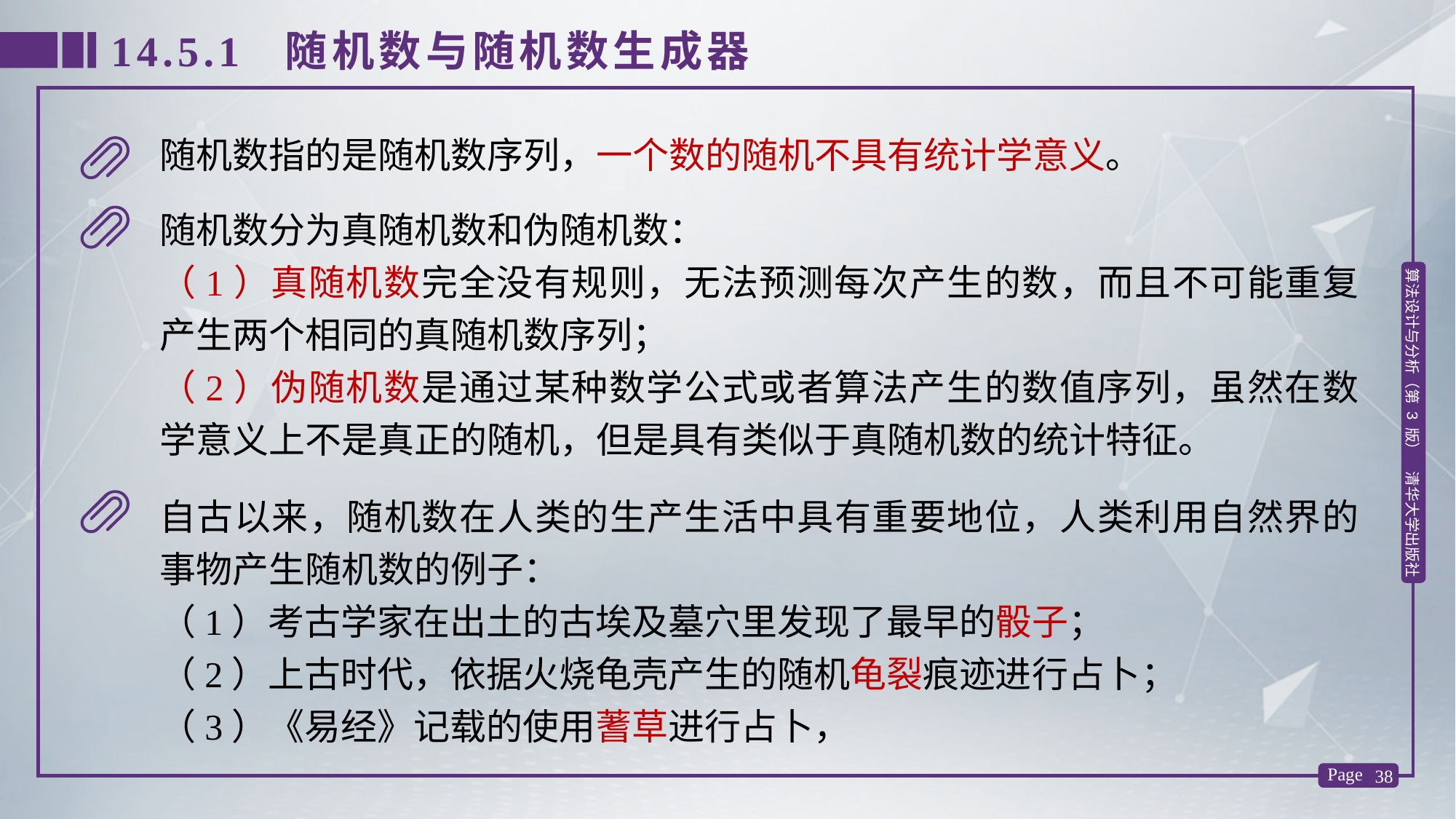

14.5.1  随机数与随机数生成器
随机数指的是随机数序列，一个数的随机不具有统计学意义。

随机数分为真随机数和伪随机数：
（1）真随机数完全没有规则，无法预测每次产生的数，而且不可能重复产生两个相同的真随机数序列；
（2）伪随机数是通过某种数学公式或者算法产生的数值序列，虽然在数学意义上不是真正的随机，但是具有类似于真随机数的统计特征。

自古以来，随机数在人类的生产生活中具有重要地位，人类利用自然界的事物产生随机数的例子：
（1）考古学家在出土的古埃及墓穴里发现了最早的骰子；
（2）上古时代，依据火烧龟壳产生的随机龟裂痕迹进行占卜；
（3）《易经》记载的使用蓍草进行占卜，